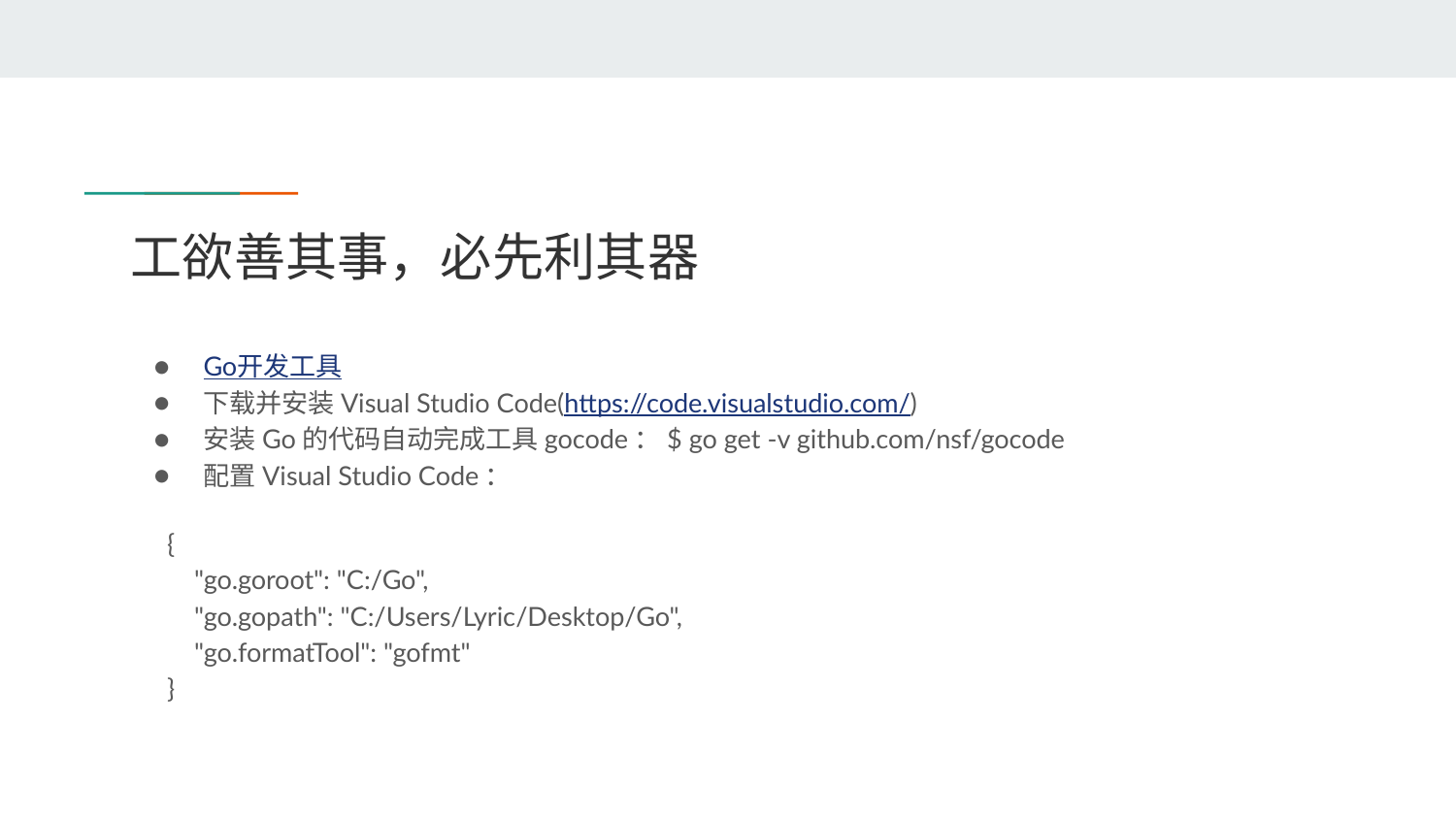

# 工欲善其事，必先利其器
Go开发工具
下载并安装Visual Studio Code(https://code.visualstudio.com/)
安装Go的代码自动完成工具gocode：$ go get -v github.com/nsf/gocode
配置Visual Studio Code：
{
    "go.goroot": "C:/Go",
    "go.gopath": "C:/Users/Lyric/Desktop/Go",
    "go.formatTool": "gofmt"
}